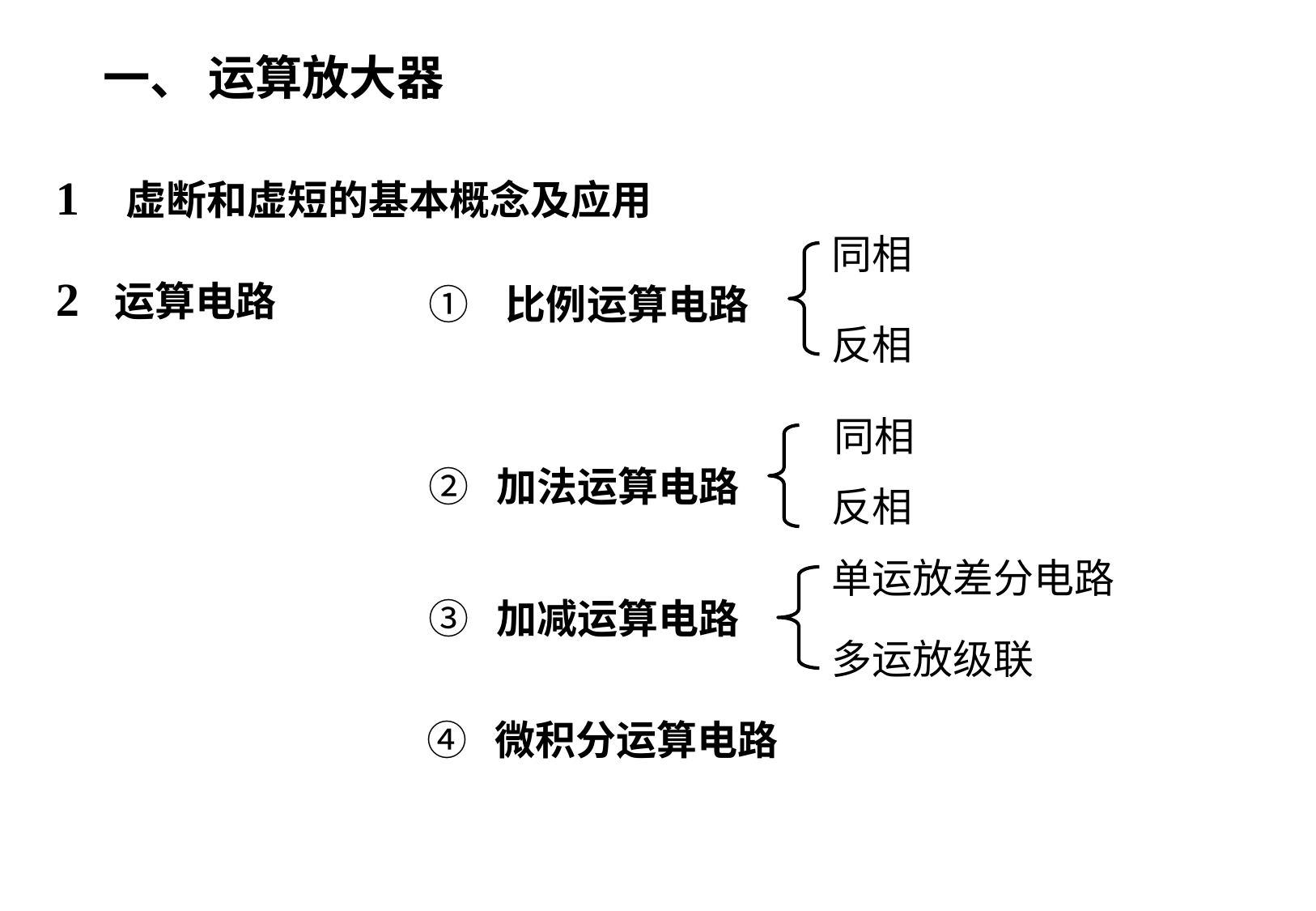

# 一、 运算放大器
1   虚断和虚短的基本概念及应用
同相

2  运算电路
①   比例运算电路
反相
同相

②  加法运算电路
反相
单运放差分电路

③  加减运算电路
多运放级联
④  微积分运算电路